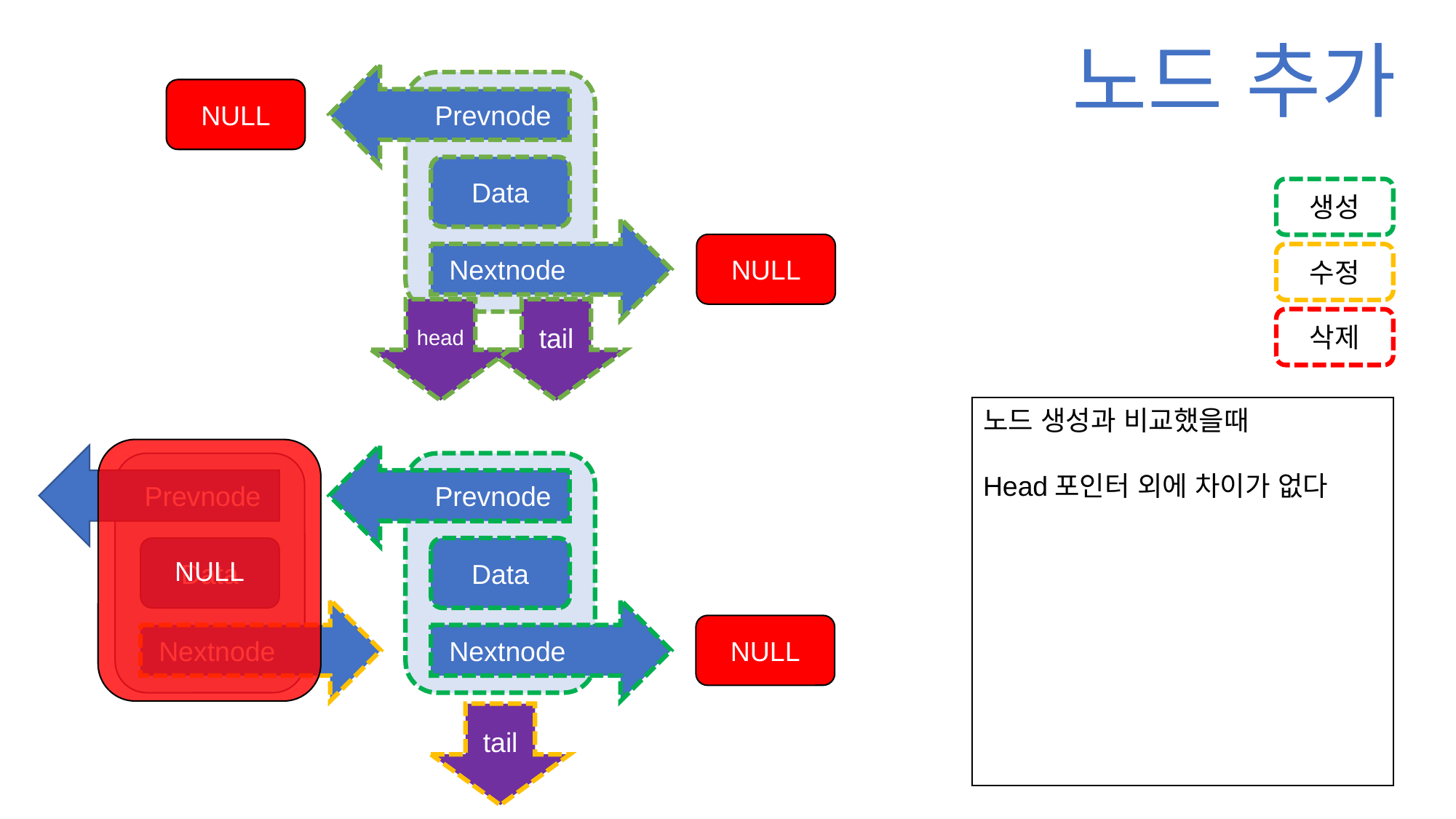

노드 추가
Prevnode

NULL
Data
생성
 Nextnode
NULL
수정
head
tail
삭제
노드 생성과 비교했을때

Head포인터 외에 차이가 없다
NULL
Prevnode
Prevnode

Data
Data
 Nextnode
 Nextnode
NULL
tail